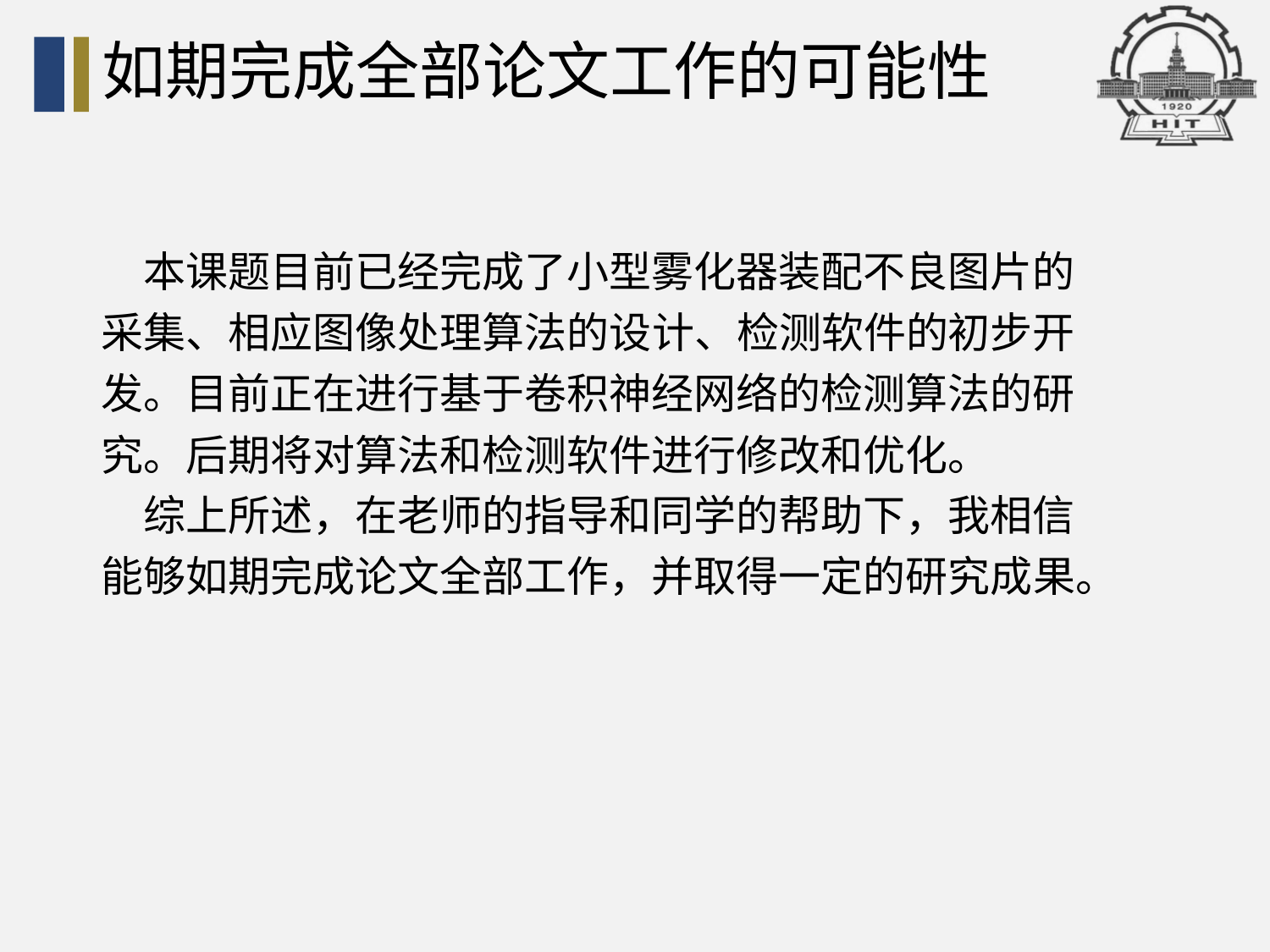

# 如期完成全部论文工作的可能性
本课题目前已经完成了小型雾化器装配不良图片的采集、相应图像处理算法的设计、检测软件的初步开发。目前正在进行基于卷积神经网络的检测算法的研究。后期将对算法和检测软件进行修改和优化。
综上所述，在老师的指导和同学的帮助下，我相信能够如期完成论文全部工作，并取得一定的研究成果。